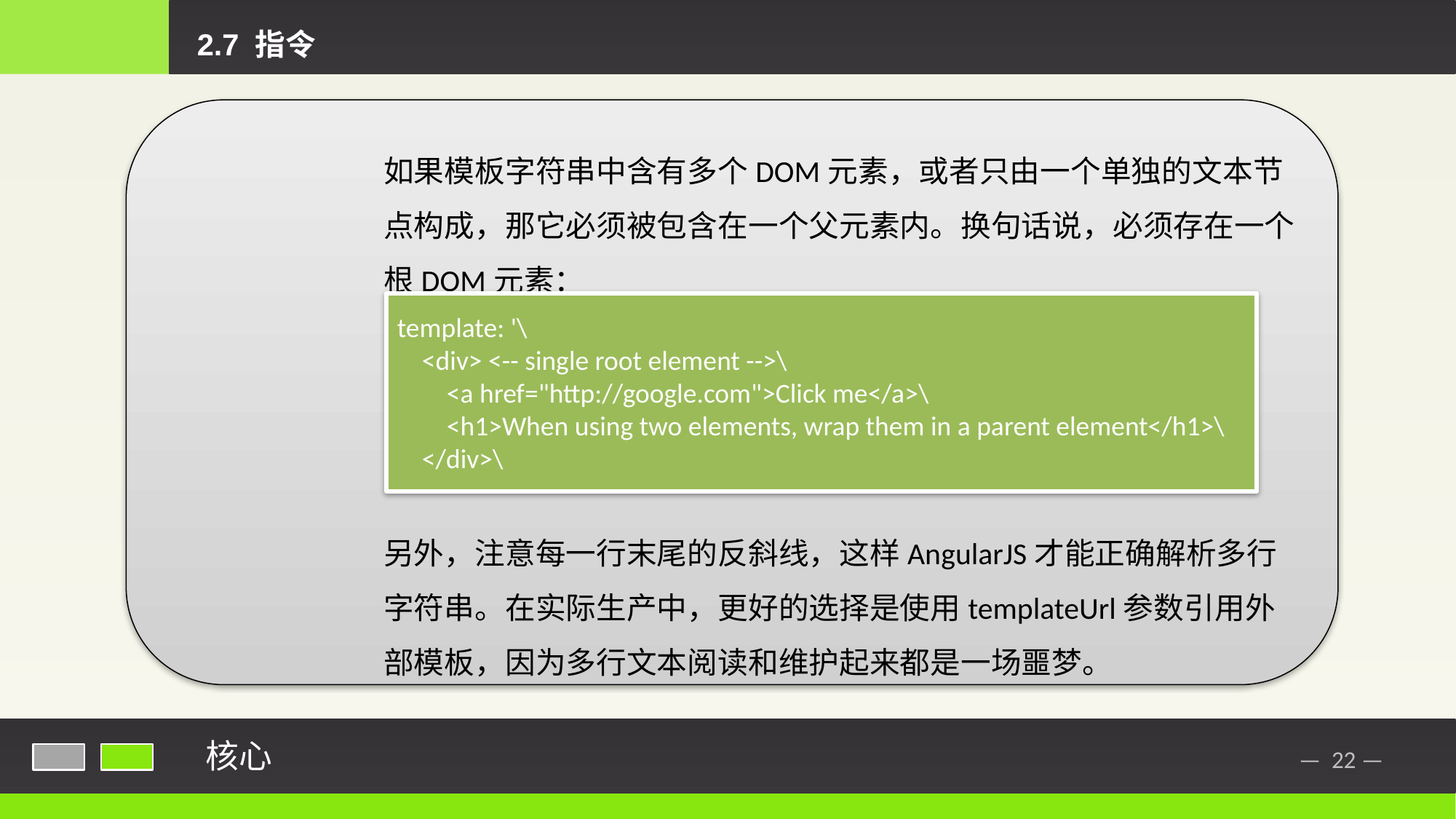

2.7 指令
如果模板字符串中含有多个DOM元素，或者只由一个单独的文本节点构成，那它必须被包含在一个父元素内。换句话说，必须存在一个根DOM元素：

另外，注意每一行末尾的反斜线，这样AngularJS才能正确解析多行字符串。在实际生产中，更好的选择是使用templateUrl参数引用外部模板，因为多行文本阅读和维护起来都是一场噩梦。

template: '\
    <div> <-- single root element -->\
        <a href="http://google.com">Click me</a>\
        <h1>When using two elements, wrap them in a parent element</h1>\
    </div>\